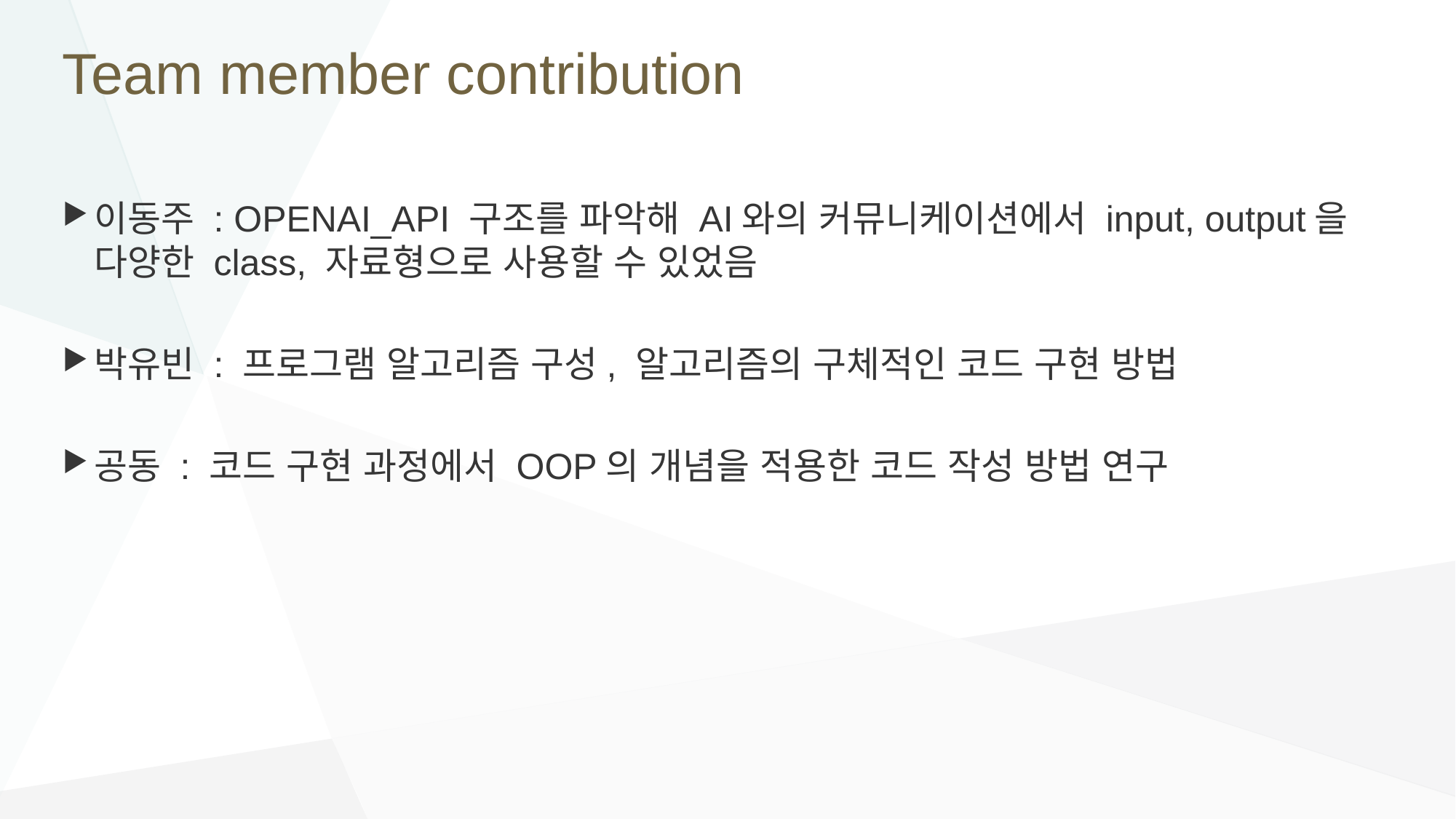

# Team member contribution
이동주 : OPENAI_API 구조를 파악해 AI와의 커뮤니케이션에서 input, output을 다양한 class, 자료형으로 사용할 수 있었음

박유빈 : 프로그램 알고리즘 구성, 알고리즘의 구체적인 코드 구현 방법

공동 : 코드 구현 과정에서 OOP의 개념을 적용한 코드 작성 방법 연구